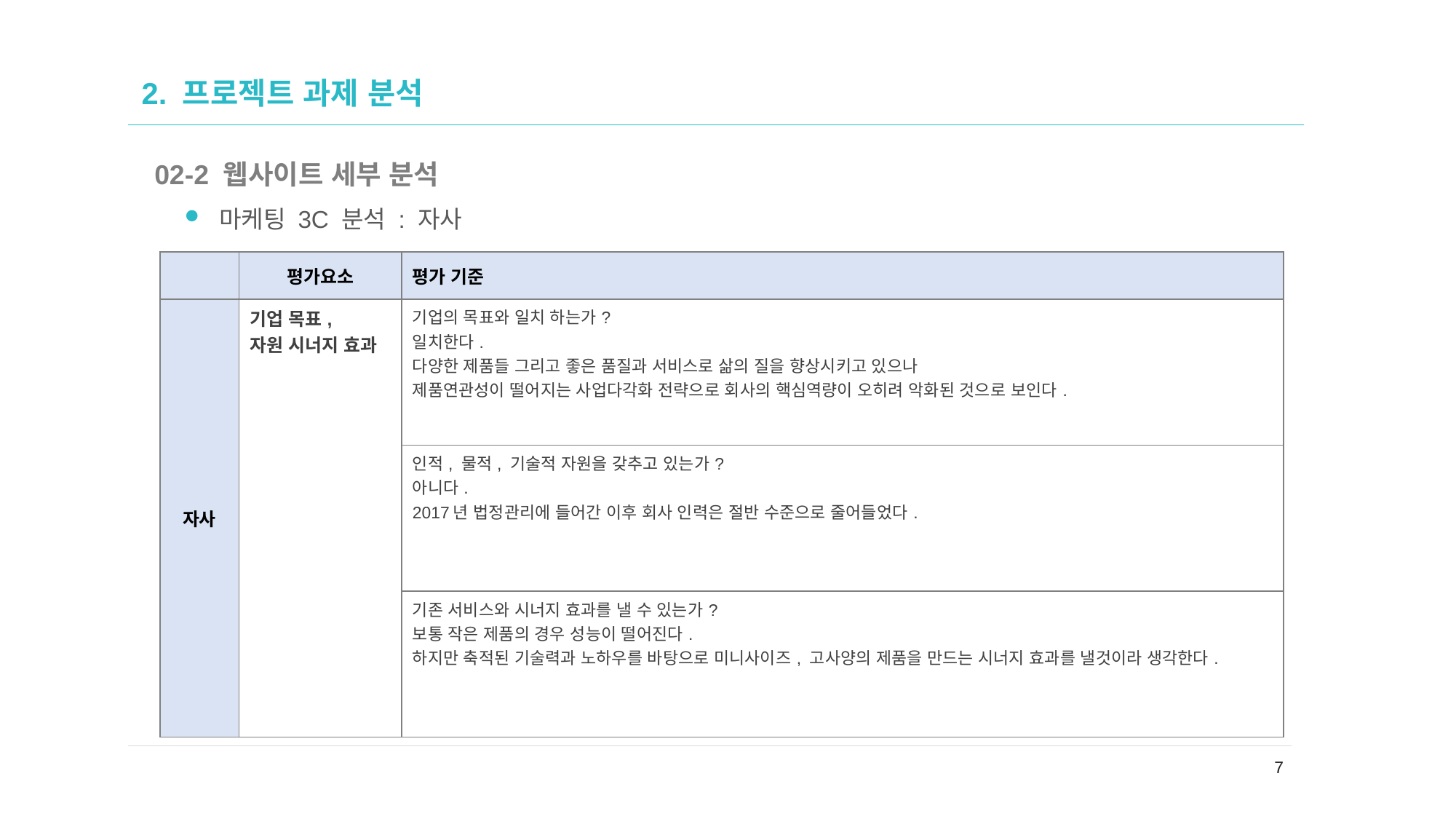

02
# 2. 프로젝트 과제 분석
02-2 웹사이트 세부 분석
마케팅 3C 분석 : 자사

|  | 평가요소 | 평가 기준 |
| --- | --- | --- |
| 자사 | 기업 목표, 자원 시너지 효과 | 기업의 목표와 일치 하는가? 일치한다. 다양한 제품들 그리고 좋은 품질과 서비스로 삶의 질을 향상시키고 있으나 제품연관성이 떨어지는 사업다각화 전략으로 회사의 핵심역량이 오히려 악화된 것으로 보인다. |
|  |  | 인적, 물적, 기술적 자원을 갖추고 있는가? 아니다. 2017년 법정관리에 들어간 이후 회사 인력은 절반 수준으로 줄어들었다. |
|  |  | 기존 서비스와 시너지 효과를 낼 수 있는가? 보통 작은 제품의 경우 성능이 떨어진다. 하지만 축적된 기술력과 노하우를 바탕으로 미니사이즈, 고사양의 제품을 만드는 시너지 효과를 낼것이라 생각한다. |
7